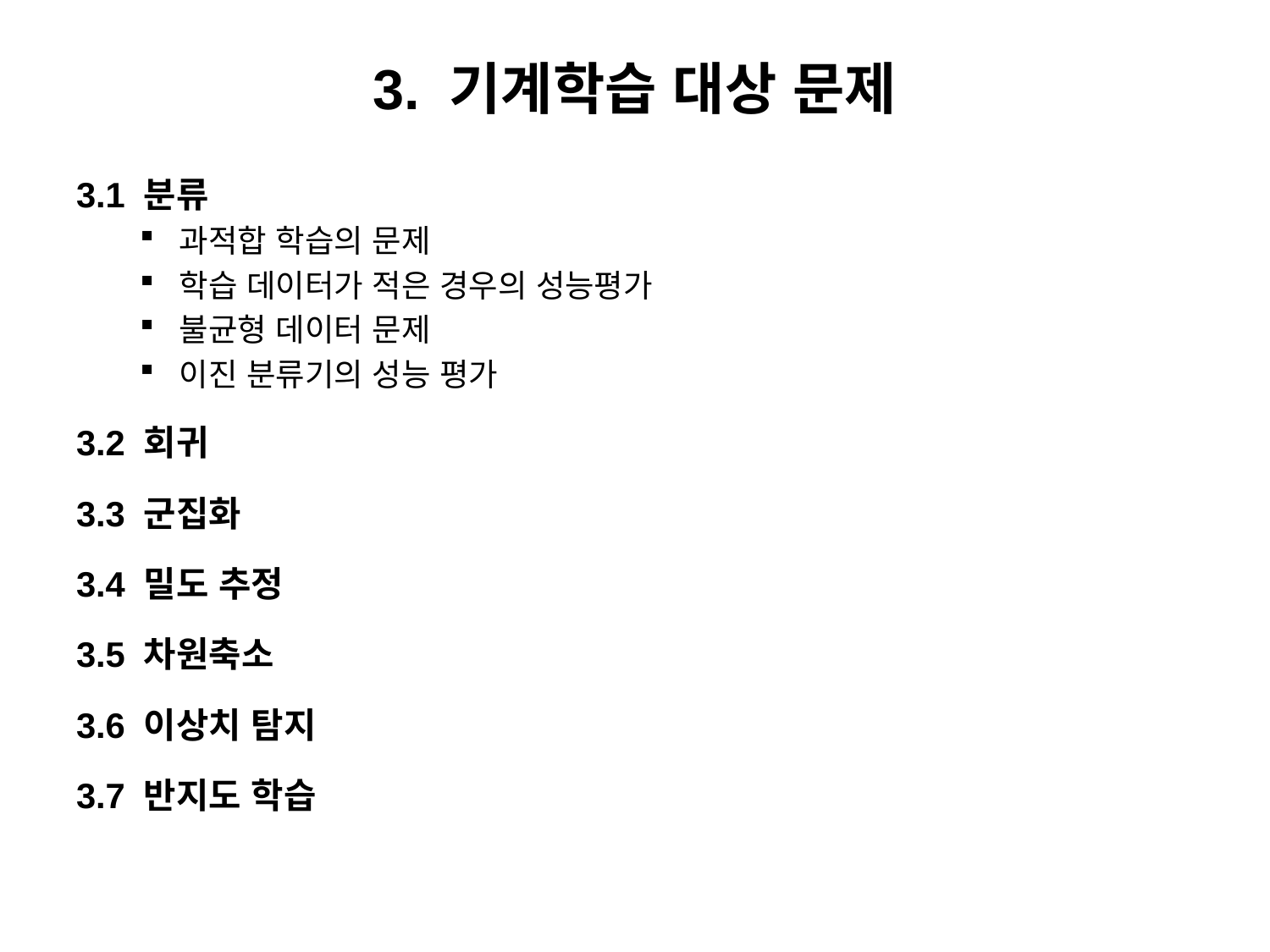

# 3. 기계학습 대상 문제
3.1 분류
과적합 학습의 문제
학습 데이터가 적은 경우의 성능평가
불균형 데이터 문제
이진 분류기의 성능 평가
3.2 회귀
3.3 군집화
3.4 밀도 추정
3.5 차원축소
3.6 이상치 탐지
3.7 반지도 학습